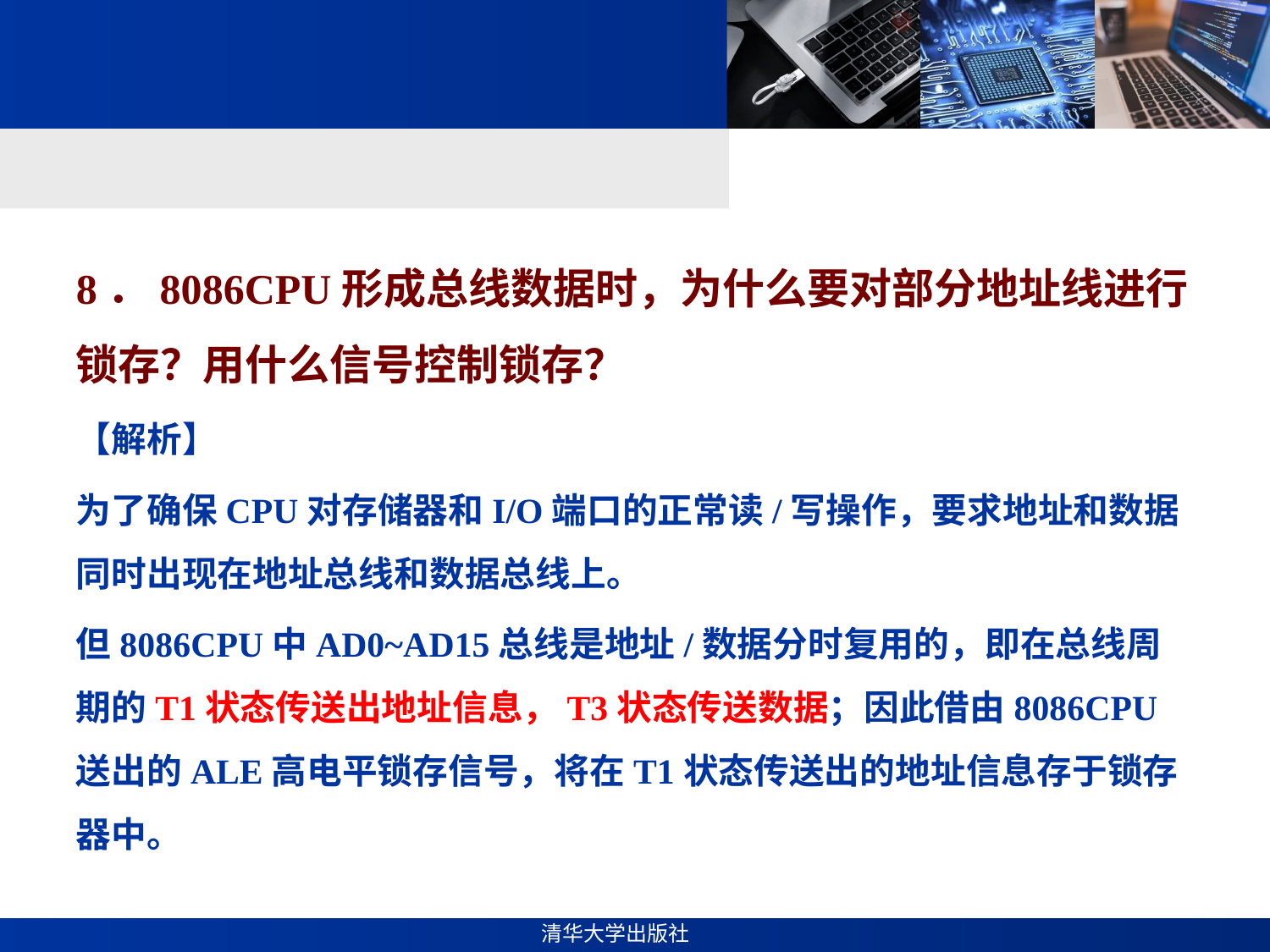

#

8．8086CPU形成总线数据时，为什么要对部分地址线进行锁存？用什么信号控制锁存？
【解析】
为了确保CPU对存储器和I/O端口的正常读/写操作，要求地址和数据同时出现在地址总线和数据总线上。
但8086CPU中AD0~AD15总线是地址/数据分时复用的，即在总线周期的T1状态传送出地址信息，T3状态传送数据；因此借由8086CPU送出的ALE高电平锁存信号，将在T1状态传送出的地址信息存于锁存器中。